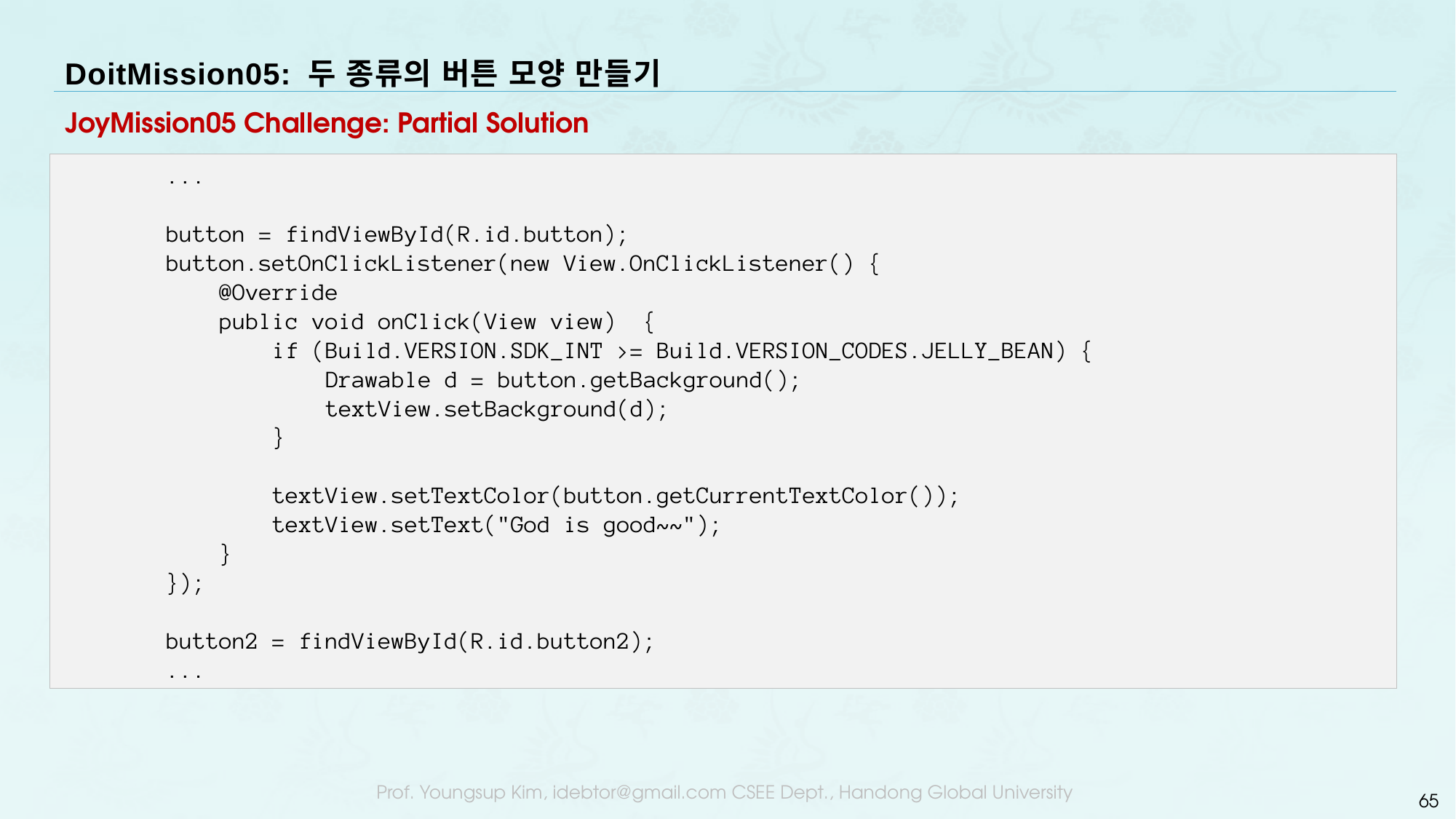

# DoitMission05: 두 종류의 버튼 모양 만들기
JoyMission05 Challenge: Partial Solution

        ...

        button = findViewById(R.id.button);
        button.setOnClickListener(new View.OnClickListener() {
            @Override
            public void onClick(View view)  {
                if (Build.VERSION.SDK_INT >= Build.VERSION_CODES.JELLY_BEAN) {
                    Drawable d = button.getBackground();
                    textView.setBackground(d);
                }

                textView.setTextColor(button.getCurrentTextColor());
                textView.setText("God is good~~");
            }
        });

        button2 = findViewById(R.id.button2);
        ...
65